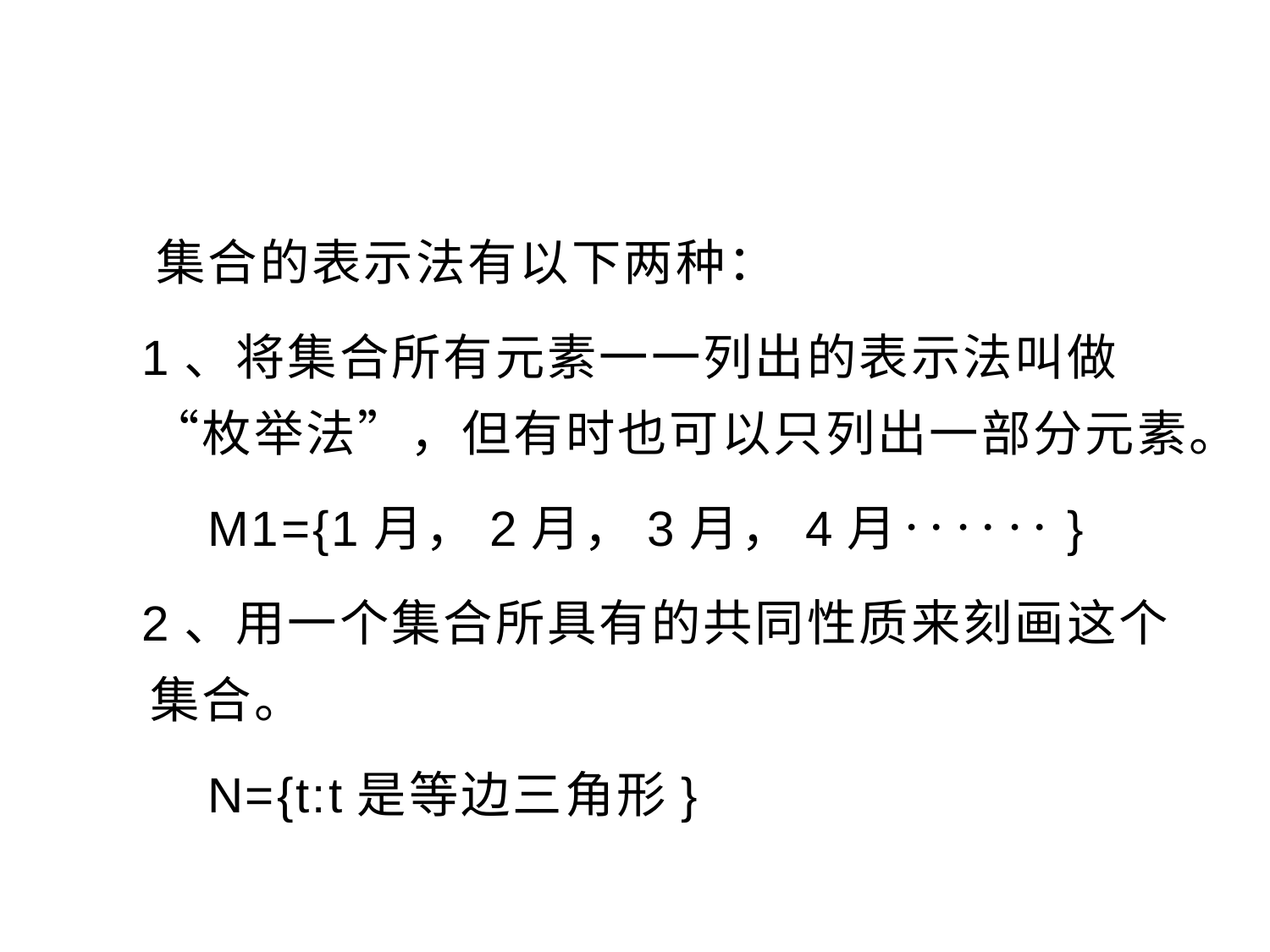

集合的表示法有以下两种：
    1、将集合所有元素一一列出的表示法叫做“枚举法”，但有时也可以只列出一部分元素。
        M1={1月，2月，3月，4月‥‥‥}
    2、用一个集合所具有的共同性质来刻画这个集合。
        N={t:t是等边三角形}